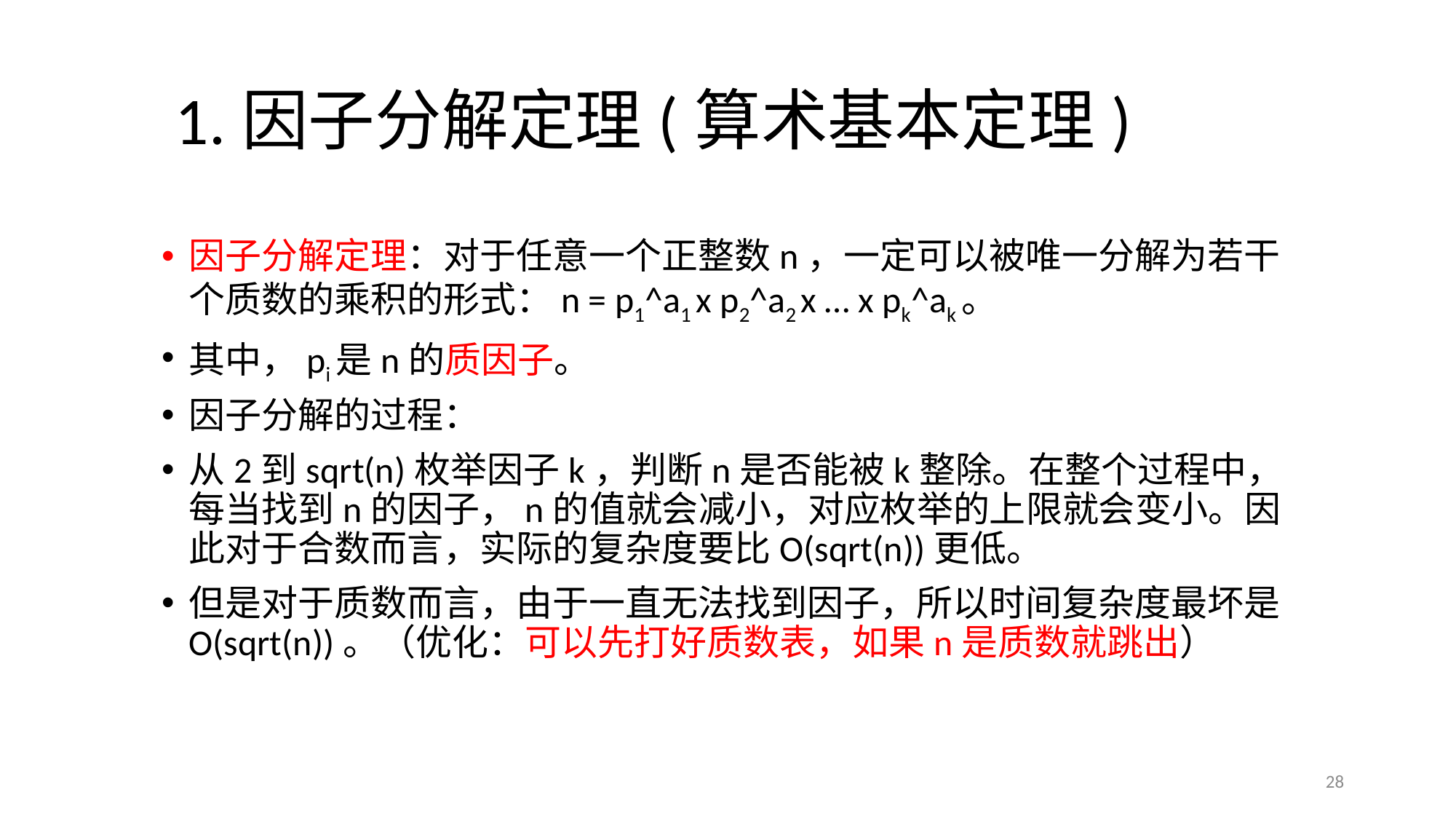

# 1.因子分解定理(算术基本定理)
因子分解定理：对于任意一个正整数n，一定可以被唯一分解为若干个质数的乘积的形式：n = p1^a1 x p2^a2 x … x pk^ak。
其中，pi是n的质因子。
因子分解的过程：
从2到sqrt(n)枚举因子k，判断n是否能被k整除。在整个过程中，每当找到n的因子，n的值就会减小，对应枚举的上限就会变小。因此对于合数而言，实际的复杂度要比O(sqrt(n))更低。
但是对于质数而言，由于一直无法找到因子，所以时间复杂度最坏是O(sqrt(n))。（优化：可以先打好质数表，如果n是质数就跳出）

28